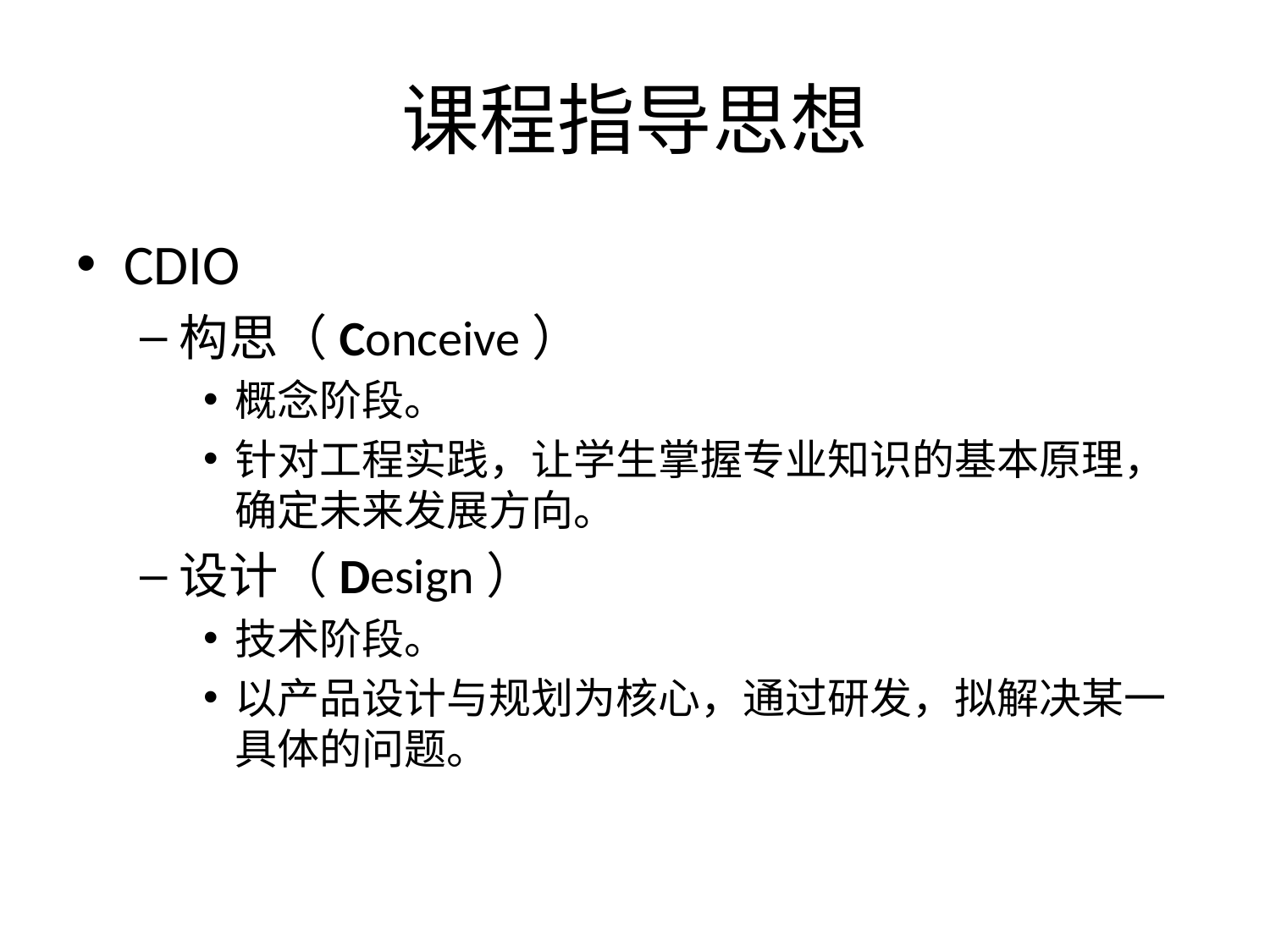

# 课程指导思想
CDIO
构思（Conceive）
概念阶段。
针对工程实践，让学生掌握专业知识的基本原理，确定未来发展方向。
设计（Design）
技术阶段。
以产品设计与规划为核心，通过研发，拟解决某一具体的问题。